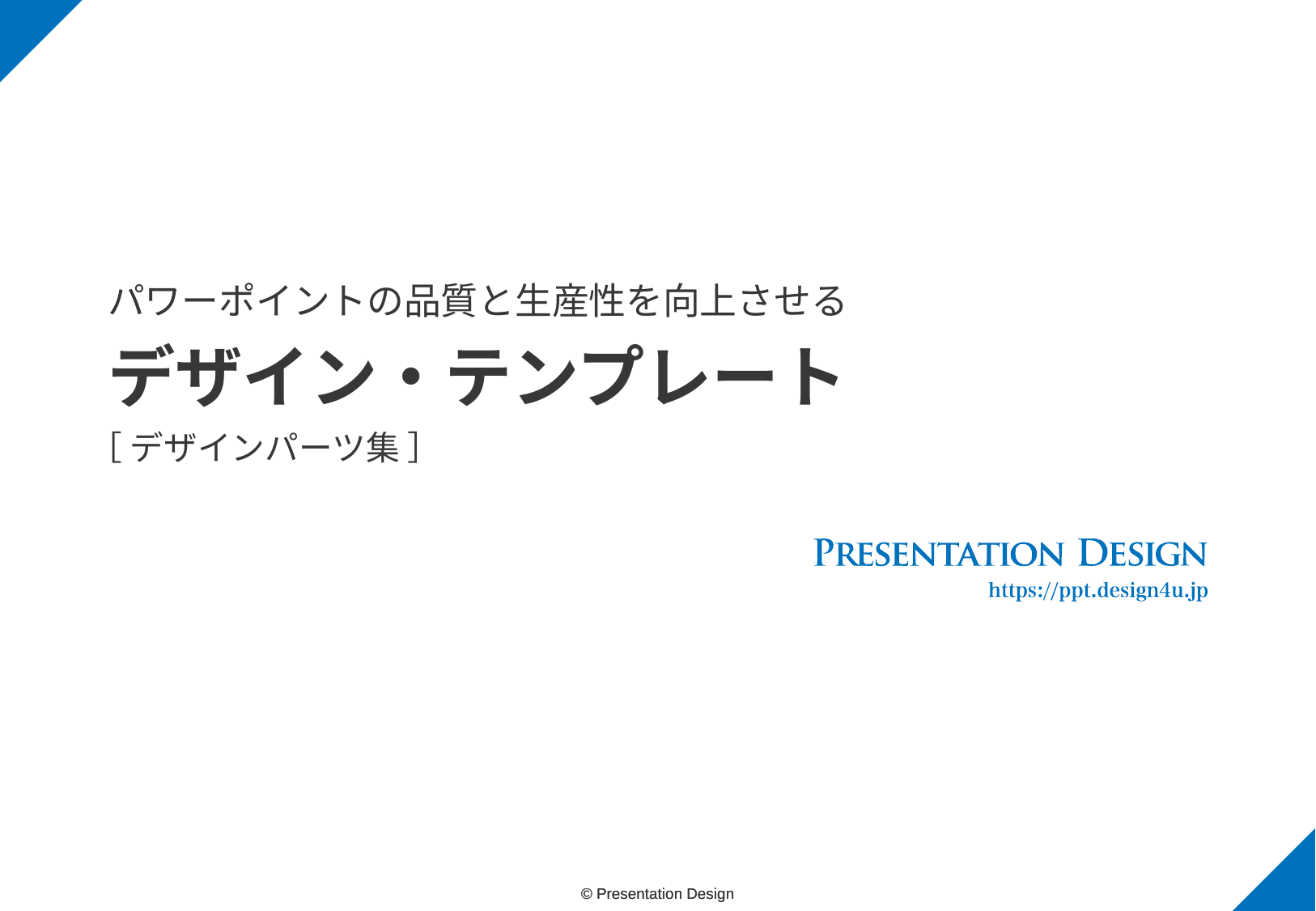

パワーポイントの品質と生産性を向上させる
# デザイン・テンプレート
［ デザインパーツ集 ］